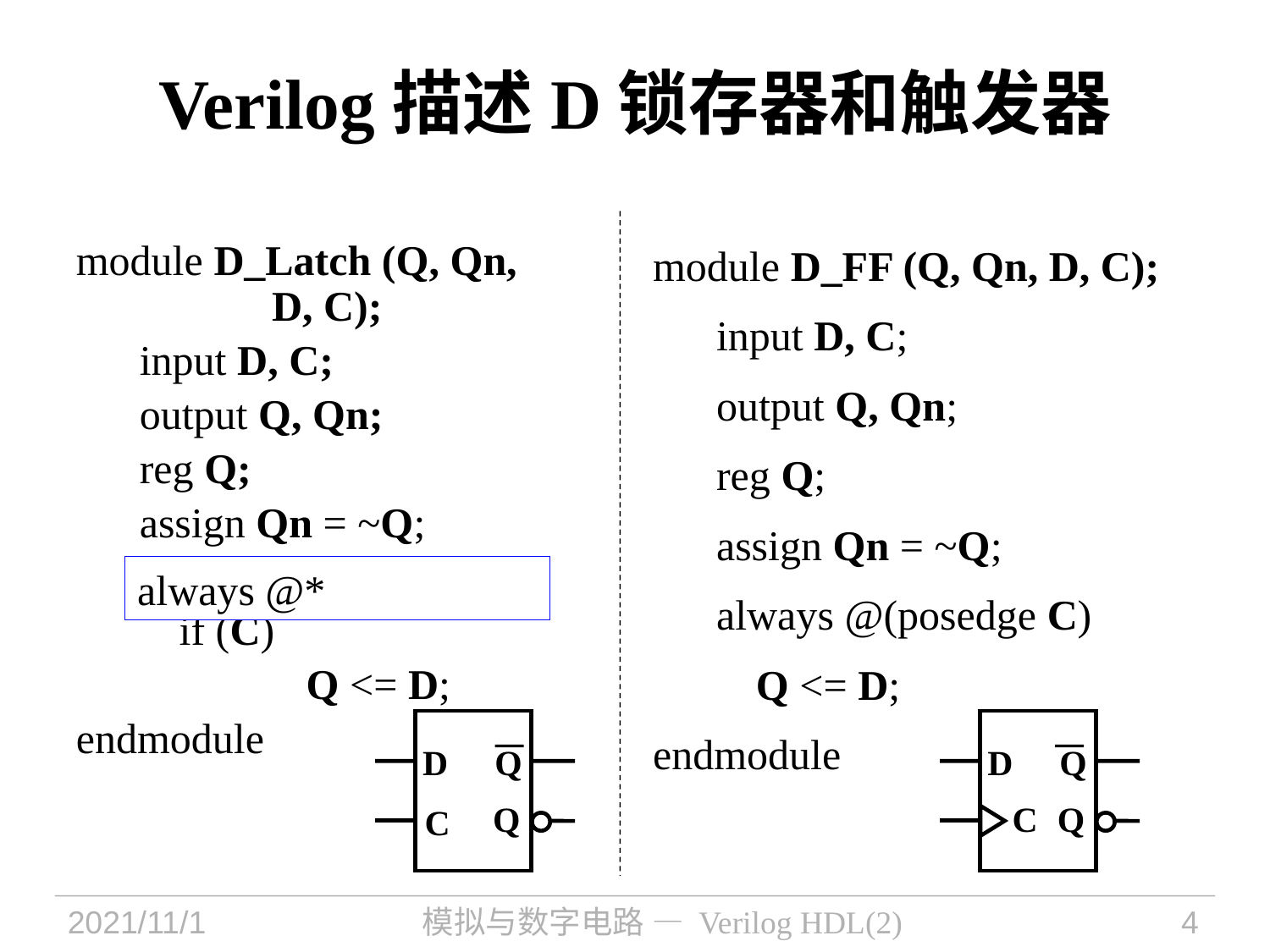

Verilog描述D锁存器和触发器
2021/11/1
模拟与数字电路 — Verilog HDL(2)
4

module D_Latch (Q, Qn, 	  D, C);
input D, C;
output Q, Qn;
reg Q;
assign Qn = ~Q;
always @(D or C)
	if (C)
		Q <= D;
endmodule

module D_FF (Q, Qn, D, C);
input D, C;
output Q, Qn;
reg Q;
assign Qn = ~Q;
always @(posedge C)
	Q <= D;
endmodule
always @*

D
Q
D
Q

Q
C
Q
C